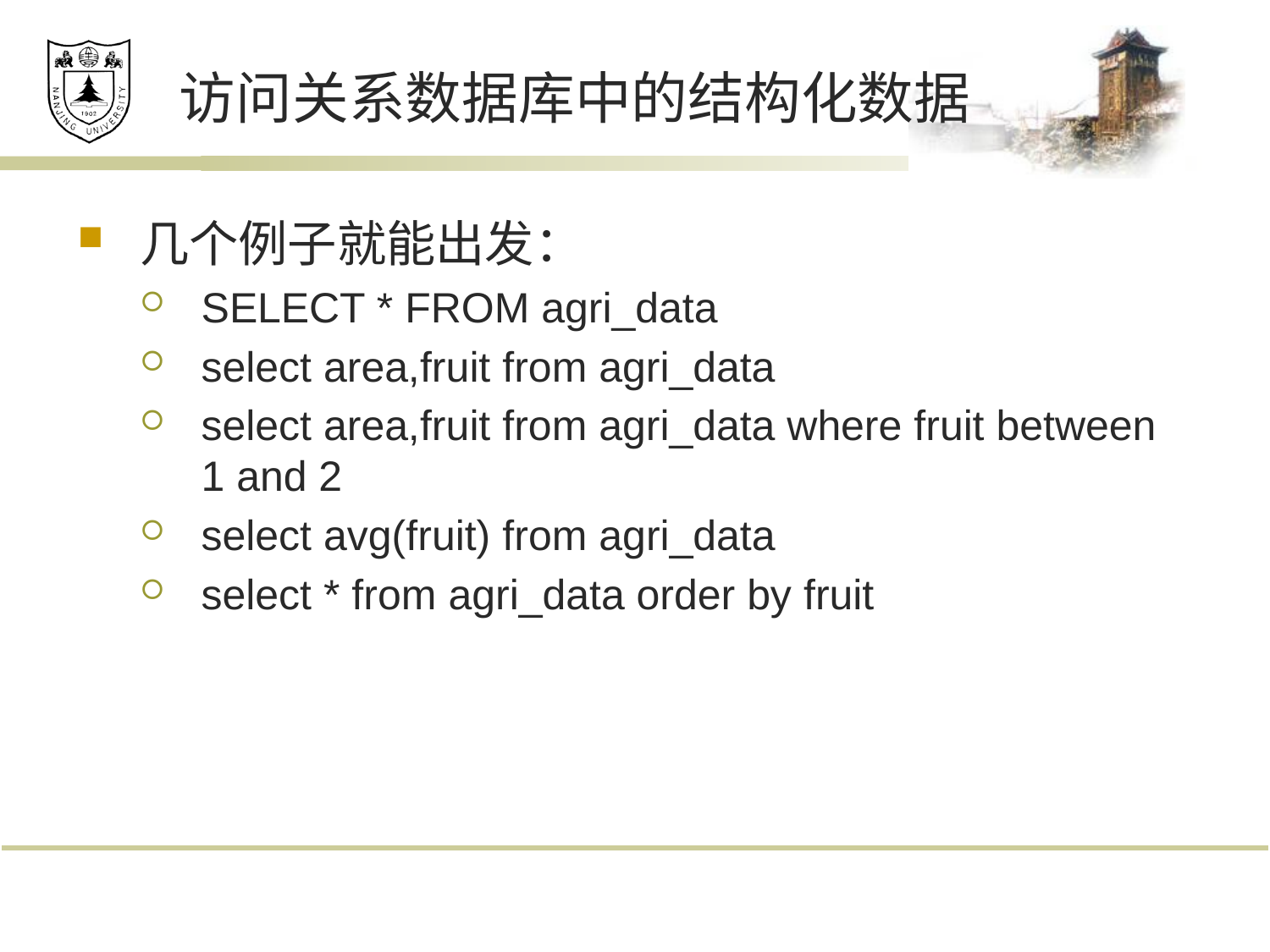

# 访问关系数据库中的结构化数据
几个例子就能出发：
SELECT * FROM agri_data
select area,fruit from agri_data
select area,fruit from agri_data where fruit between 1 and 2
select avg(fruit) from agri_data
select * from agri_data order by fruit